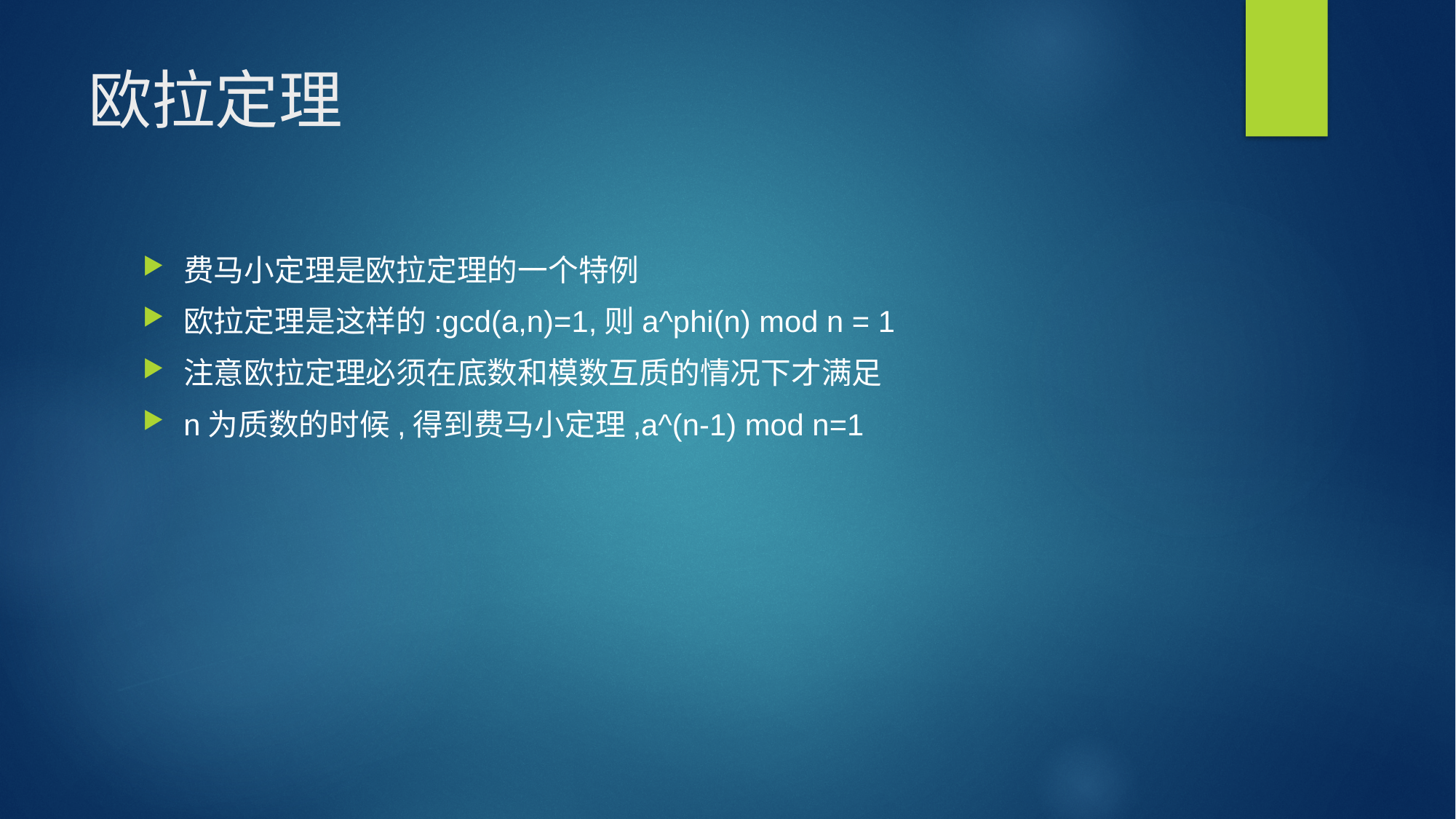

# 欧拉定理
费马小定理是欧拉定理的一个特例
欧拉定理是这样的:gcd(a,n)=1,则a^phi(n) mod n = 1
注意欧拉定理必须在底数和模数互质的情况下才满足
n为质数的时候,得到费马小定理,a^(n-1) mod n=1